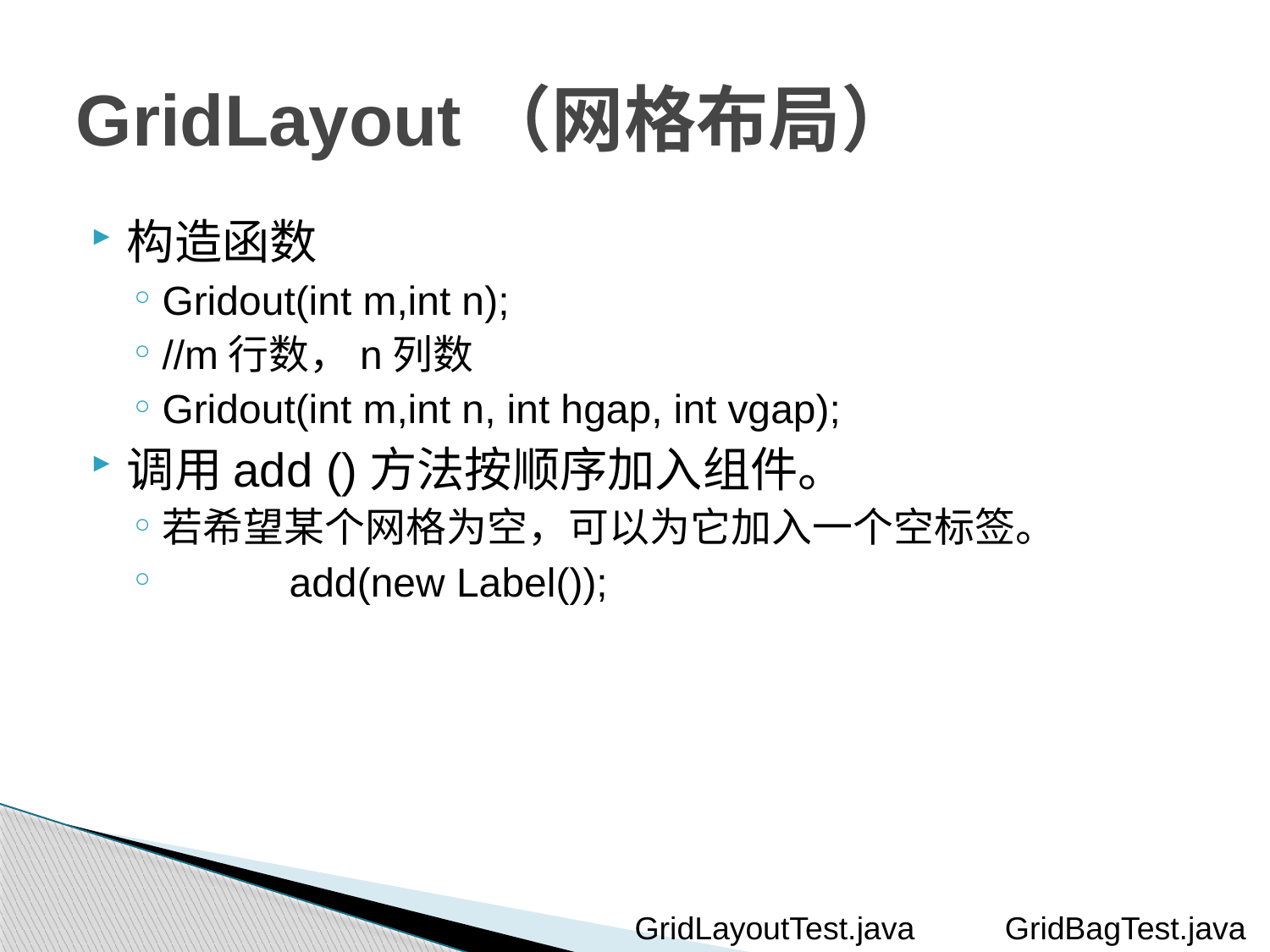

# GridLayout（网格布局）
构造函数
Gridout(int m,int n);
//m行数，n列数
Gridout(int m,int n, int hgap, int vgap);
调用add ()方法按顺序加入组件。
若希望某个网格为空，可以为它加入一个空标签。
	add(new Label());
GridLayoutTest.java
GridBagTest.java